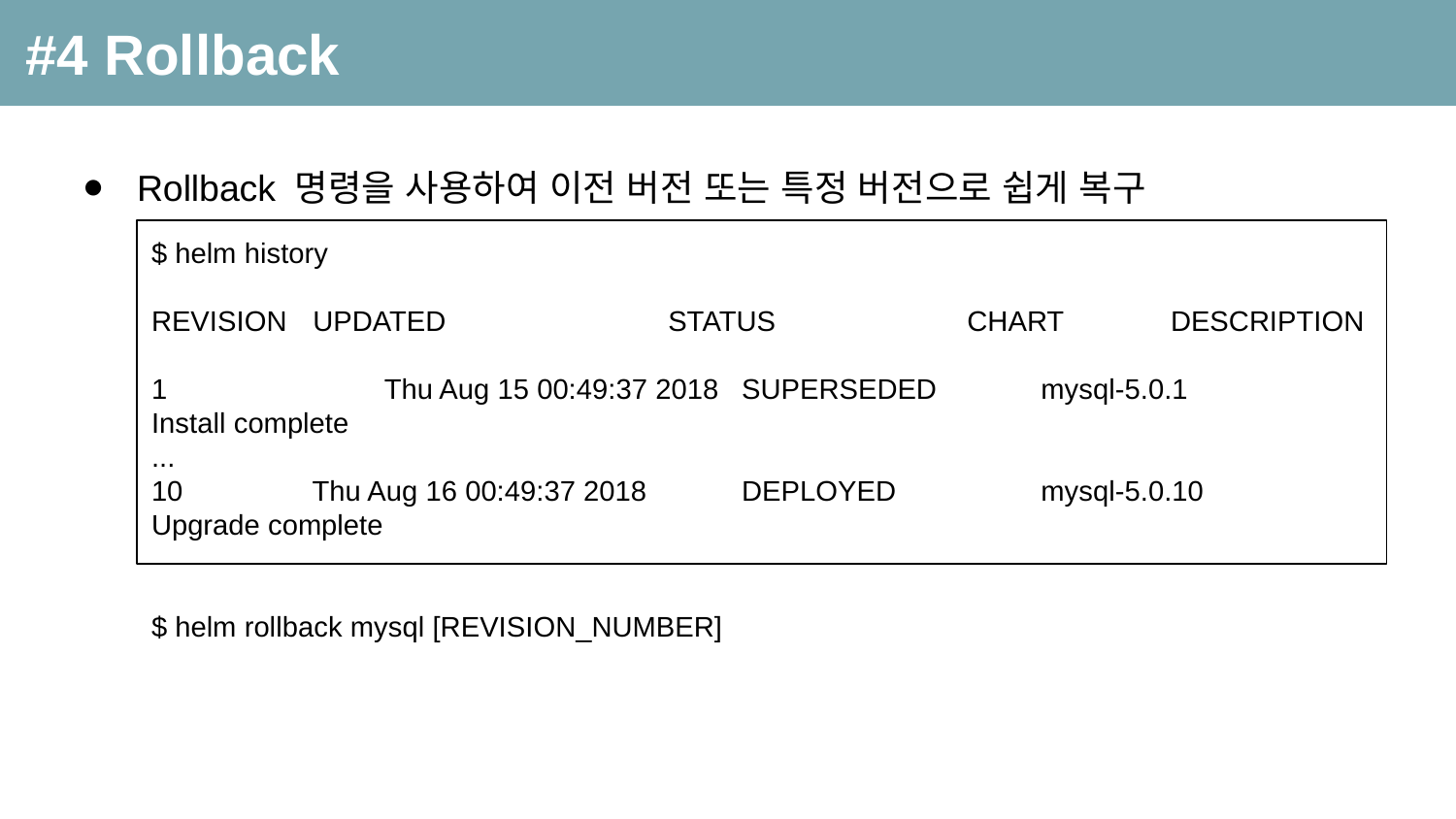

#4 Rollback
Rollback 명령을 사용하여 이전 버전 또는 특정 버전으로 쉽게 복구
$ helm history

REVISION	  UPDATED                 	          STATUS  	           CHART          	DESCRIPTION
1      	           Thu Aug 15 00:49:37 2018	 SUPERSEDED	  mysql-5.0.1	Install complete
...
10       	  Thu Aug 16 00:49:37 2018	 DEPLOYED	  mysql-5.0.10	Upgrade complete

$ helm rollback mysql [REVISION_NUMBER]